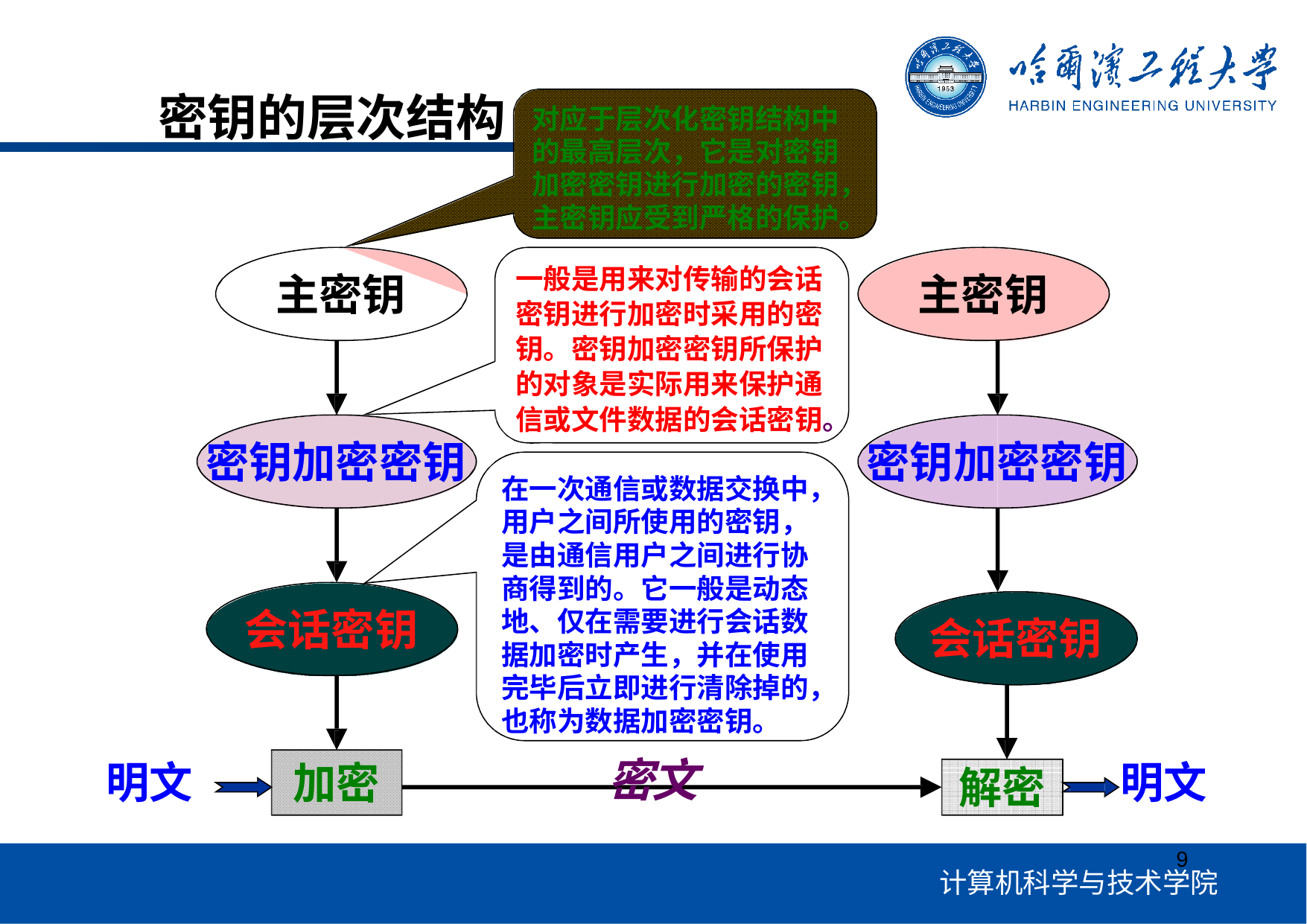

# 密钥的层次结构

对应于层次化密钥结构中 的最高层次，它是对密钥 加密密钥进行加密的密钥， 主密钥应受到严格的保护。

一般是用来对传输的会话 密钥进行加密时采用的密 钥。密钥加密密钥所保护 的对象是实际用来保护通 信或文件数据的会话密钥。
主密钥
主密钥

密钥加密密钥
密钥加密密钥

在一次通信或数据交换中， 用户之间所使用的密钥，  是由通信用户之间进行协 商得到的。它一般是动态 地、仅在需要进行会话数 据加密时产生，并在使用 完毕后立即进行清除掉的， 也称为数据加密密钥。
密文

会话密钥
会话密钥

明文
明文
加密

解密

9